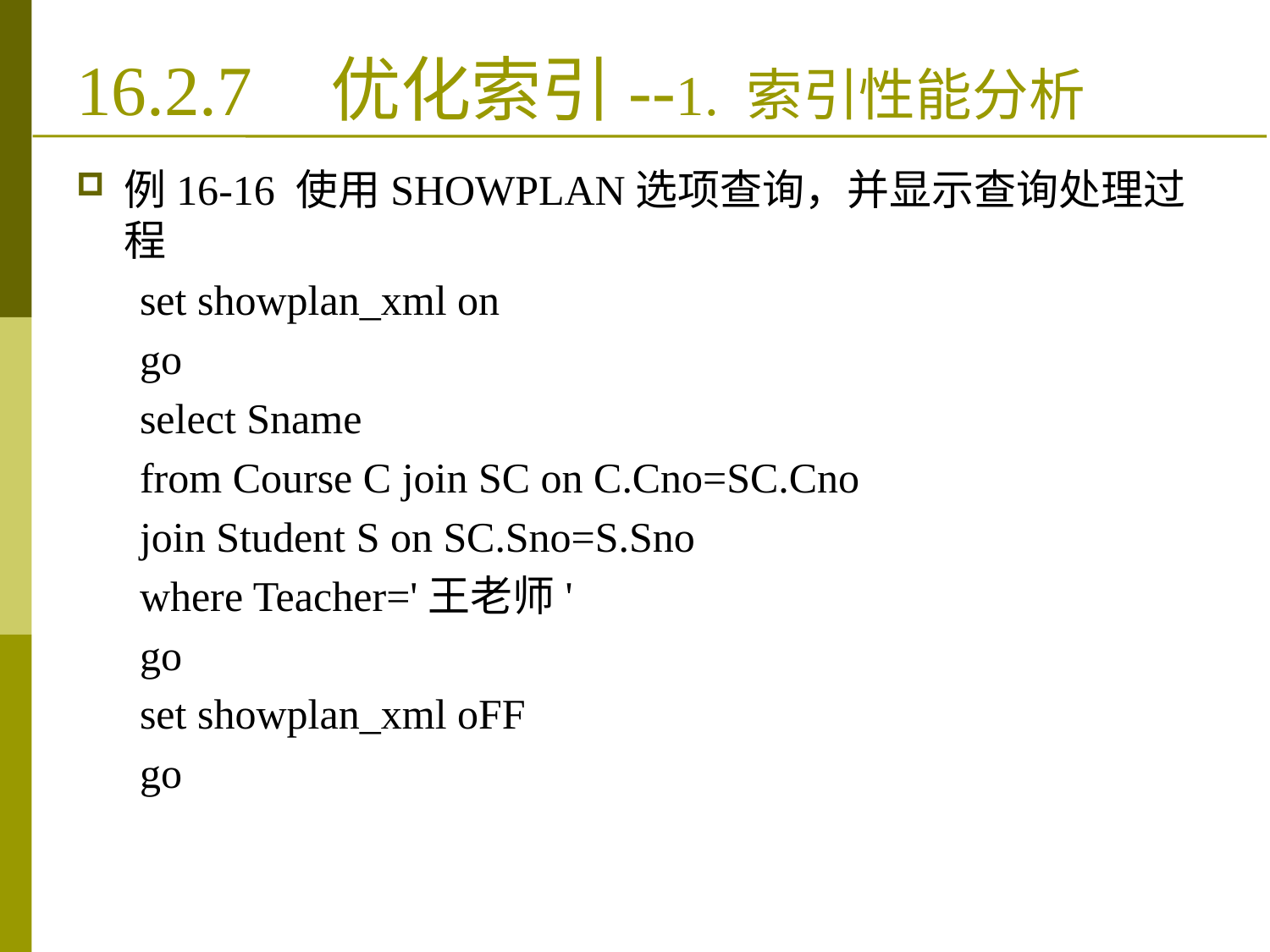

# 16.2.7	优化索引--1. 索引性能分析
例16-16 使用SHOWPLAN选项查询，并显示查询处理过程
set showplan_xml on
go
select Sname
from Course C join SC on C.Cno=SC.Cno
join Student S on SC.Sno=S.Sno
where Teacher='王老师'
go
set showplan_xml oFF
go